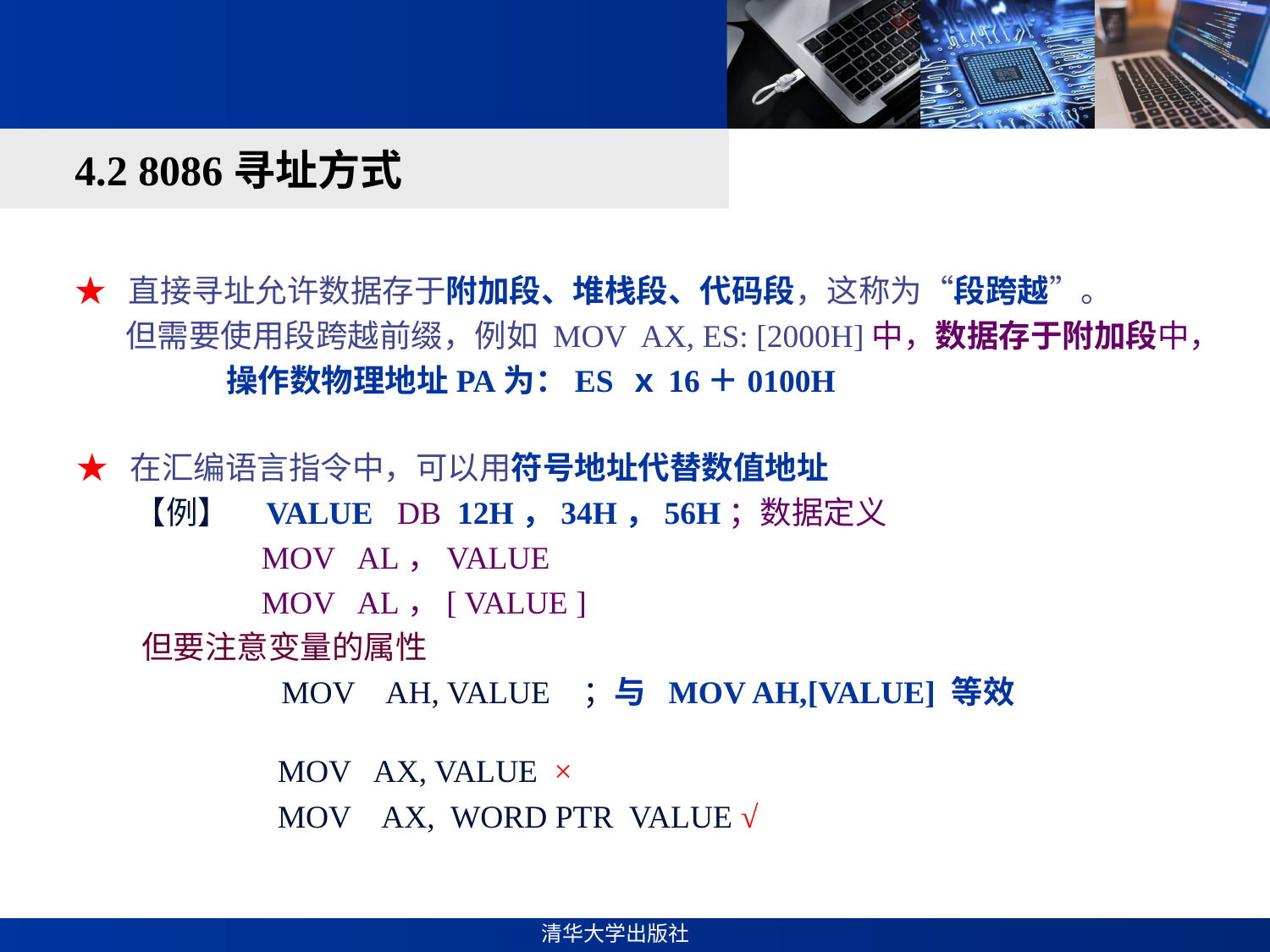

#
4.2 8086寻址方式

★  直接寻址允许数据存于附加段、堆栈段、代码段，这称为“段跨越”。
      但需要使用段跨越前缀，例如 MOV  AX, ES: [2000H]中，数据存于附加段中，
                    操作数物理地址PA为：ES ｘ16＋0100H
★  在汇编语言指令中，可以用符号地址代替数值地址
       【例】    VALUE   DB  12H，34H，56H；数据定义
                       MOV   AL，VALUE
                       MOV   AL，[ VALUE ]
        但要注意变量的属性
                         MOV    AH, VALUE   ；与  MOV AH,[VALUE] 等效
                         MOV   AX, VALUE  ×
                         MOV    AX,  WORD PTR  VALUE √